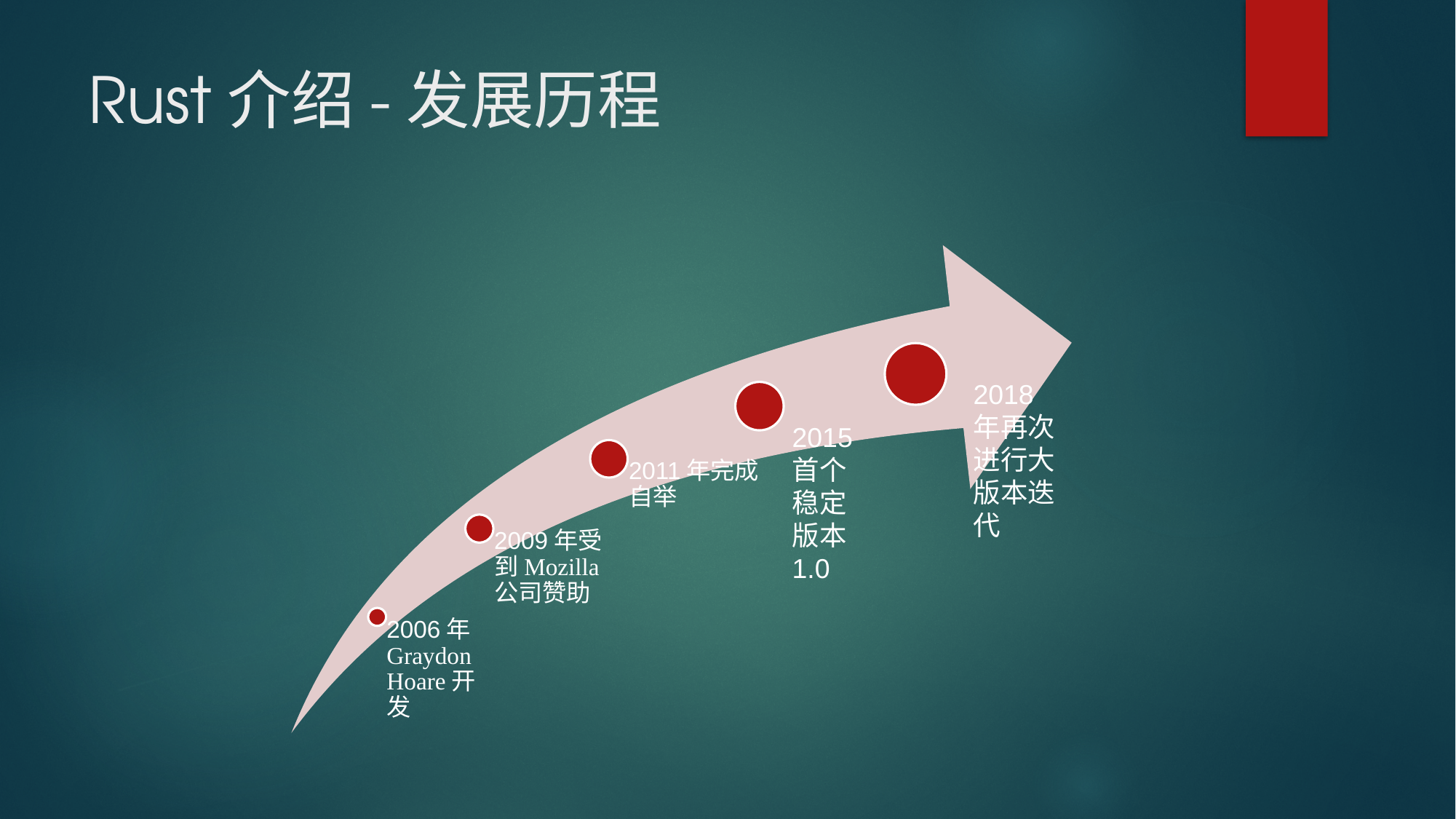

# Rust介绍-发展历程
2006年Graydon Hoare开发
2009年受到Mozilla公司赞助
2011年完成自举

2018年再次进行大版本迭代
2015首个稳定版本1.0